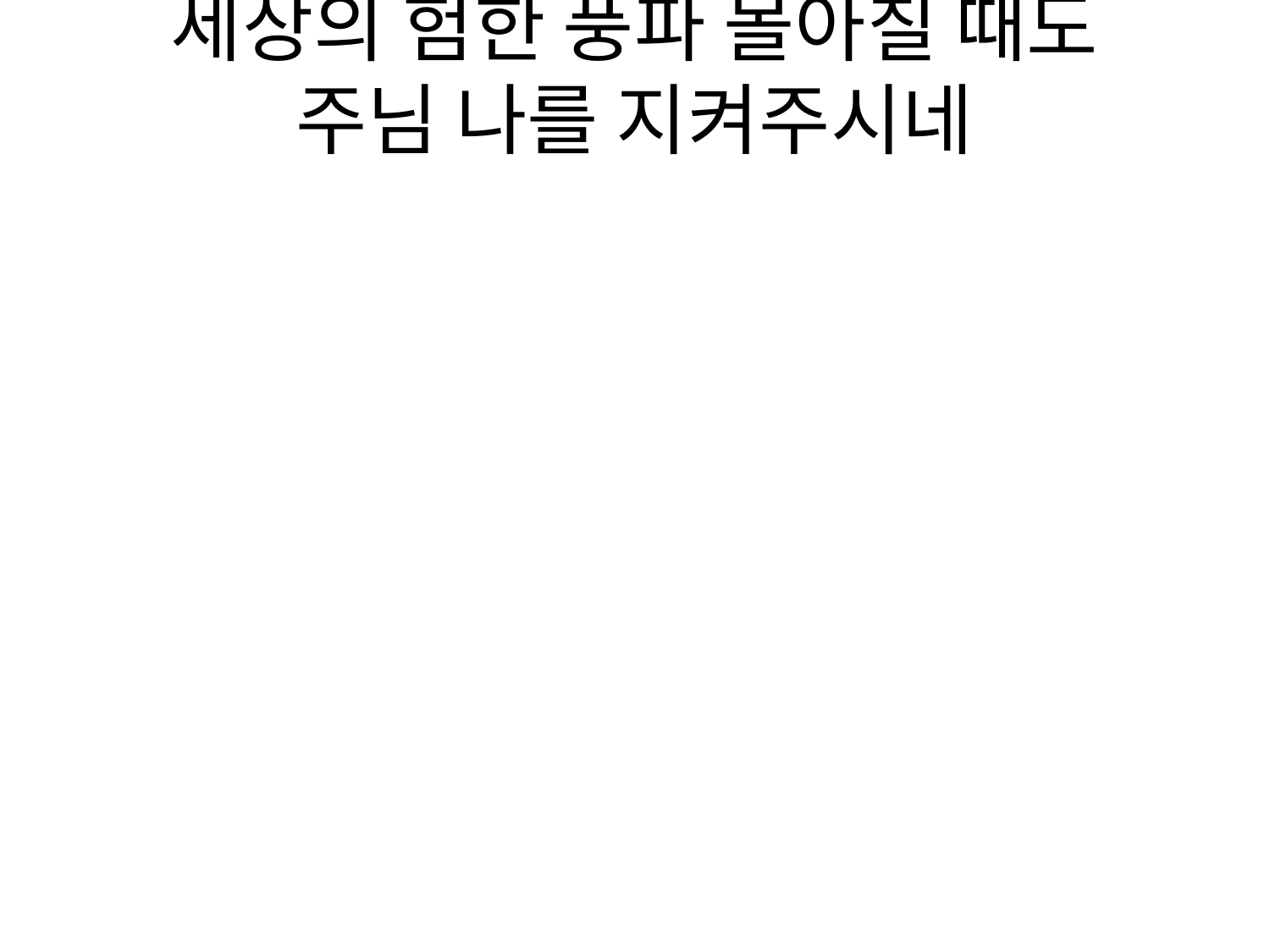

# 세상의 험한 풍파 몰아칠 때도
주님 나를 지켜주시네